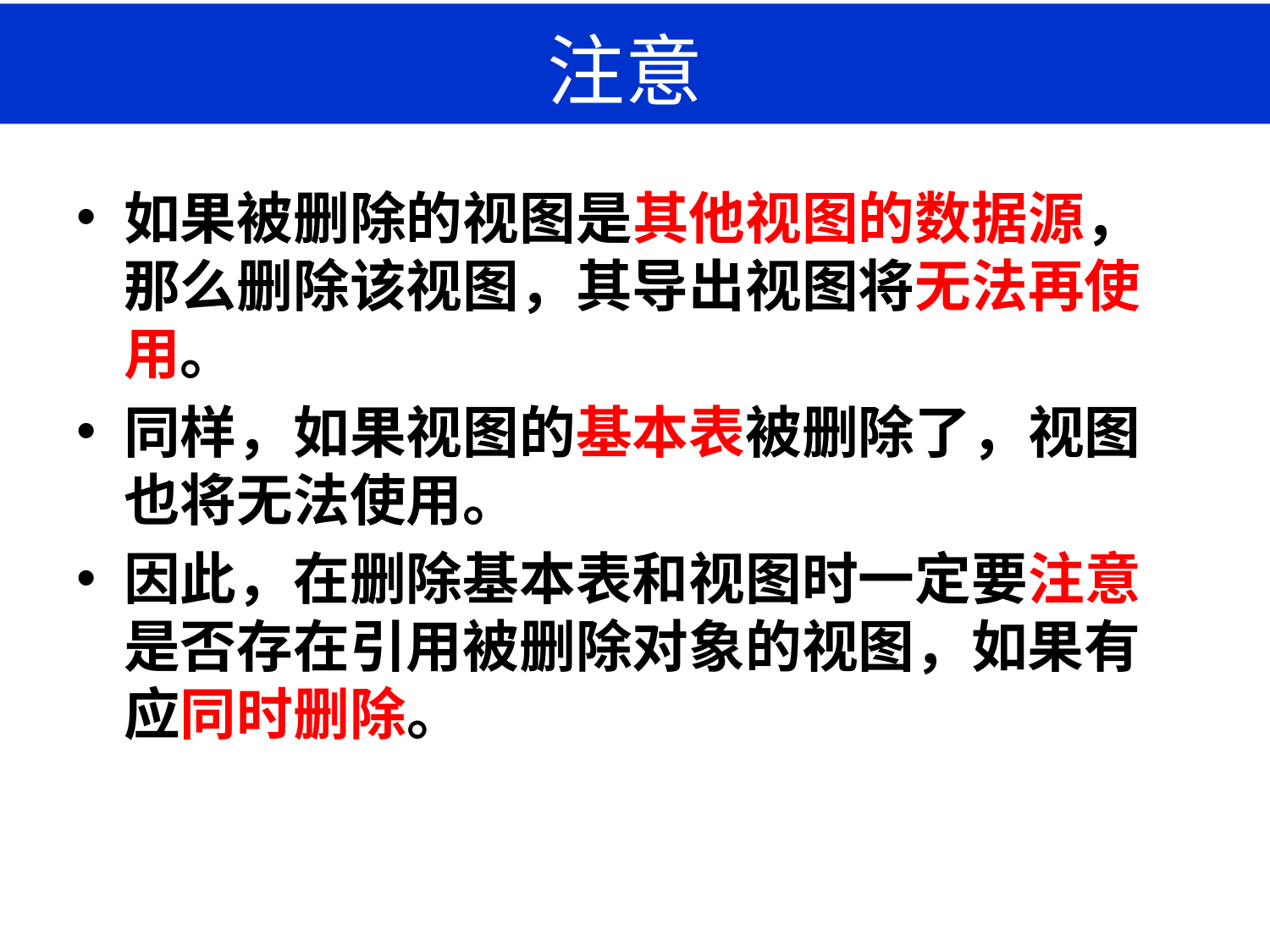

# 注意
如果被删除的视图是其他视图的数据源，那么删除该视图，其导出视图将无法再使用。
同样，如果视图的基本表被删除了，视图也将无法使用。
因此，在删除基本表和视图时一定要注意是否存在引用被删除对象的视图，如果有应同时删除。